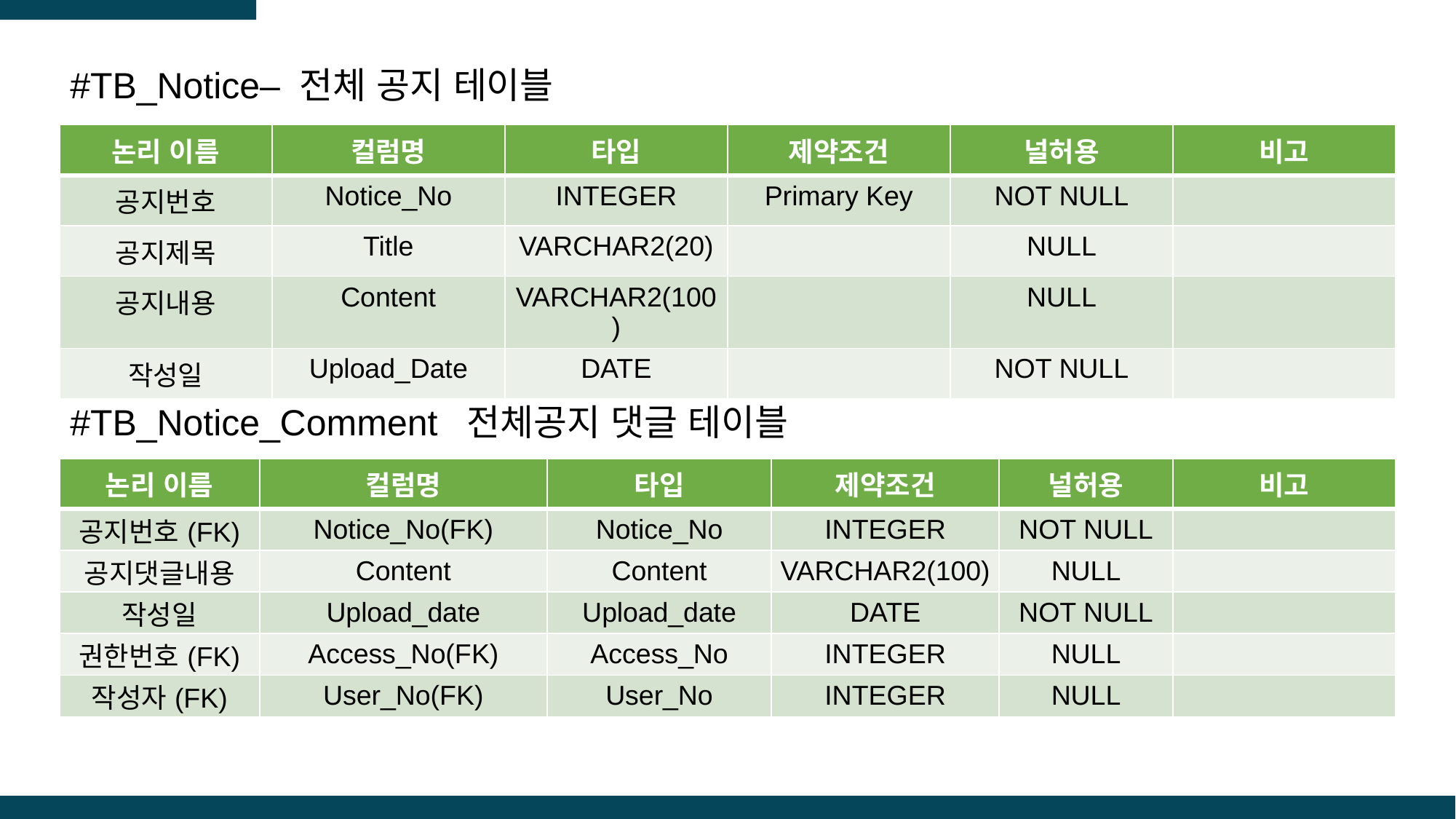

#TB_Notice– 전체 공지 테이블
| 논리 이름 | 컬럼명 | 타입 | 제약조건 | 널허용 | 비고 |
| --- | --- | --- | --- | --- | --- |
| 공지번호 | Notice\_No | INTEGER | Primary Key | NOT NULL |  |
| 공지제목 | Title | VARCHAR2(20) |  | NULL |  |
| 공지내용 | Content | VARCHAR2(100) |  | NULL |  |
| 작성일 | Upload\_Date | DATE |  | NOT NULL |  |
# #TB_Notice_Comment  전체공지 댓글 테이블
| 논리 이름 | 컬럼명 | 타입 | 제약조건 | 널허용 | 비고 |
| --- | --- | --- | --- | --- | --- |
| 공지번호(FK) | Notice\_No(FK) | Notice\_No | INTEGER | NOT NULL |  |
| 공지댓글내용 | Content | Content | VARCHAR2(100) | NULL |  |
| 작성일 | Upload\_date | Upload\_date | DATE | NOT NULL |  |
| 권한번호(FK) | Access\_No(FK) | Access\_No | INTEGER | NULL |  |
| 작성자(FK) | User\_No(FK) | User\_No | INTEGER | NULL |  |
#TB_Notice– 전체 공지 테이블